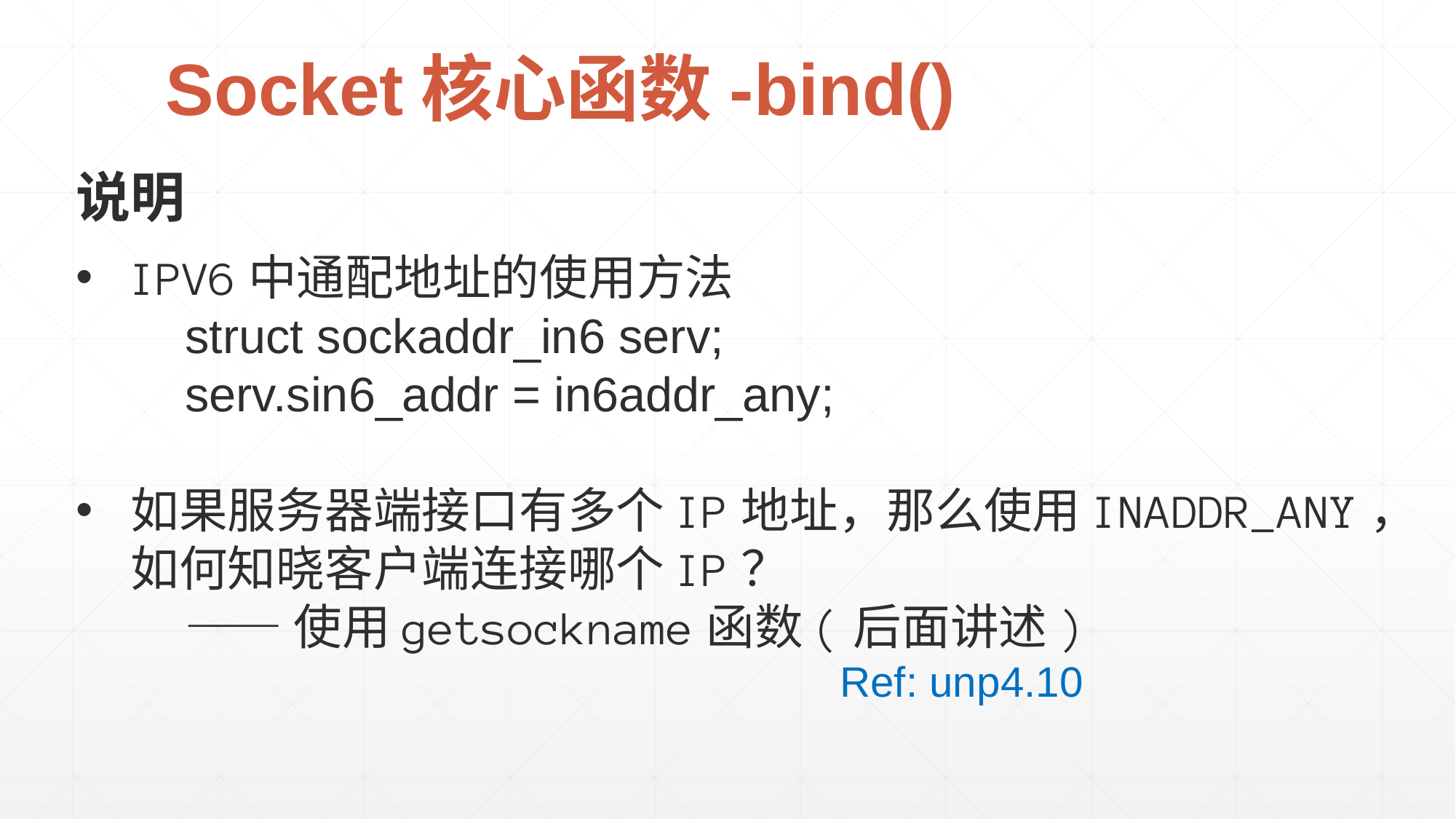

# Socket核心函数-bind()
说明
IPV6中通配地址的使用方法
	struct sockaddr_in6 serv;
	serv.sin6_addr = in6addr_any;

如果服务器端接口有多个IP地址，那么使用INADDR_ANY，如何知晓客户端连接哪个IP？
	——使用getsockname函数(后面讲述)
							Ref: unp4.10